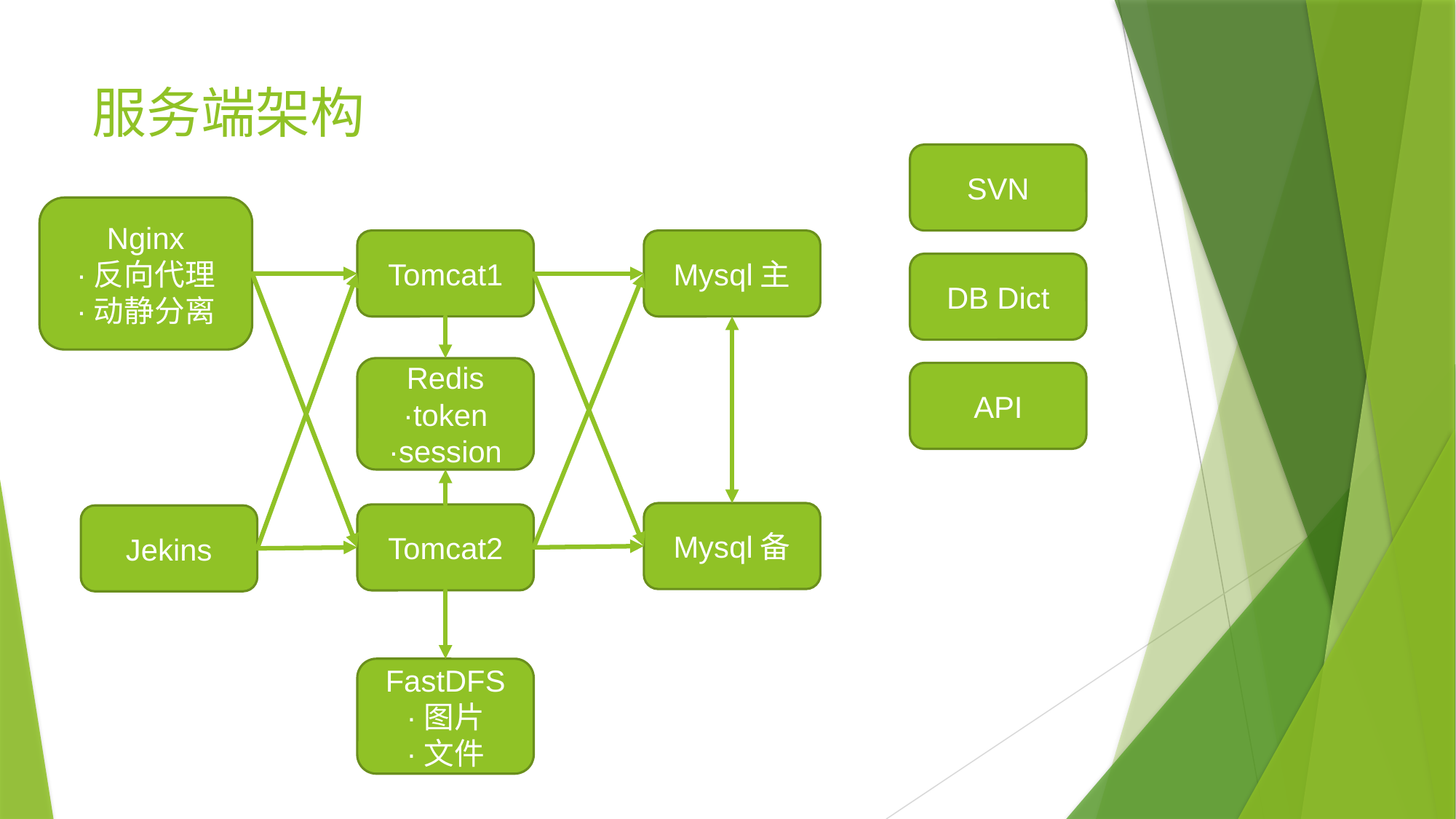

# 服务端架构
SVN
Nginx
·反向代理
·动静分离
Mysql主
Tomcat1
DB Dict
Redis
·token
·session
API
Mysql备
Tomcat2
Jekins
FastDFS
·图片
·文件